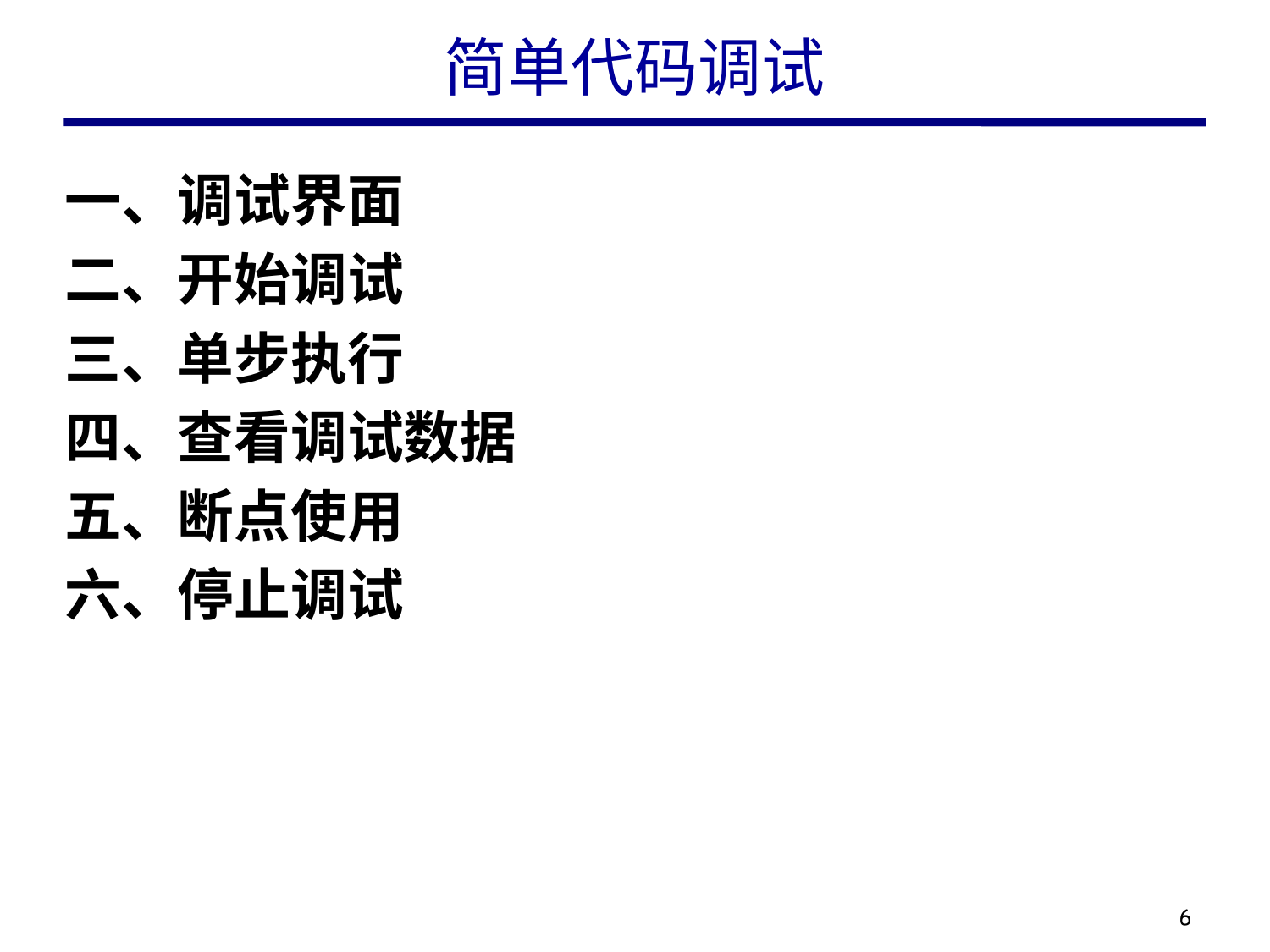

# 简单代码调试
一、调试界面
二、开始调试
三、单步执行
四、查看调试数据
五、断点使用
六、停止调试